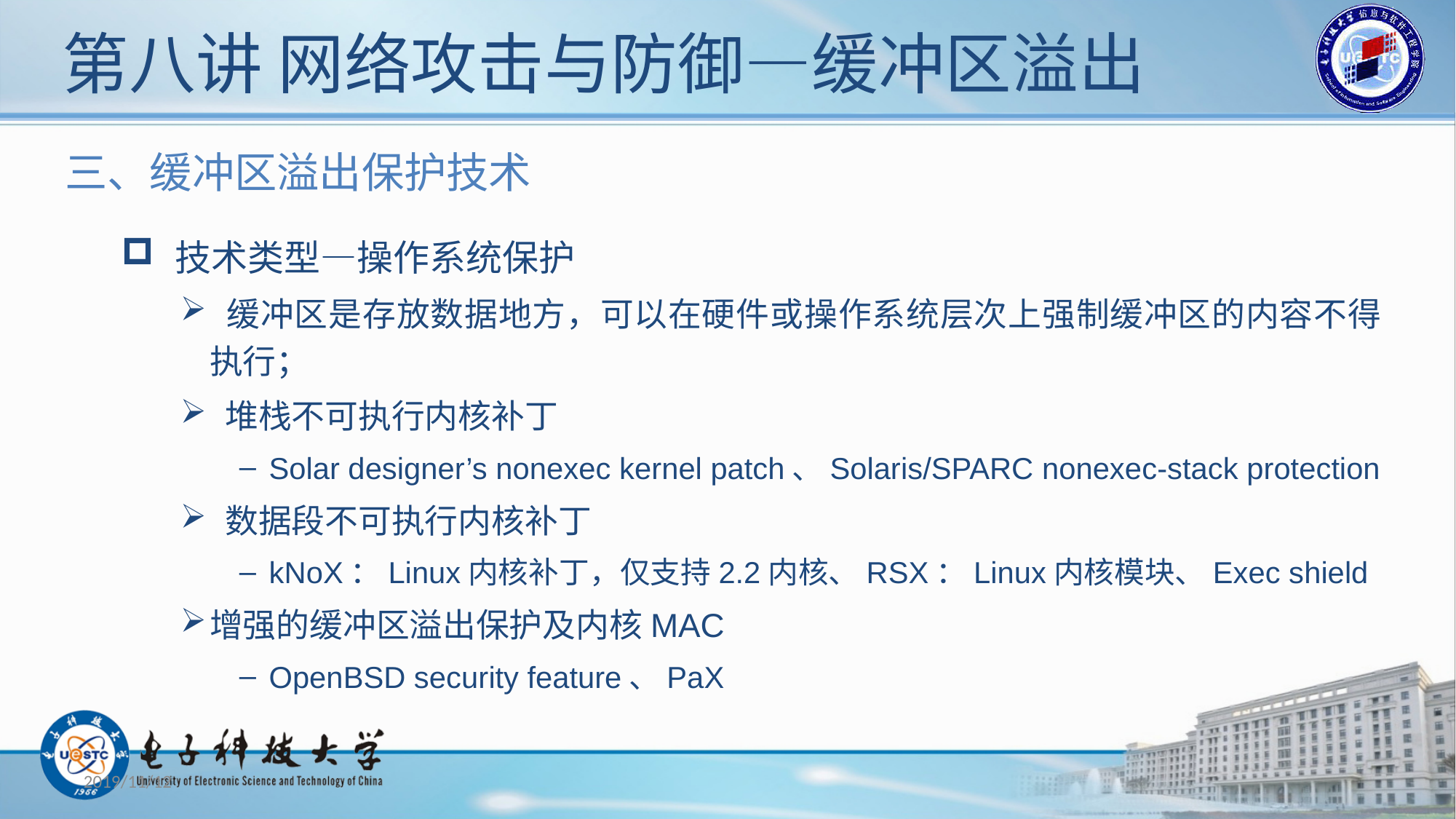

# 第八讲 网络攻击与防御—缓冲区溢出
三、缓冲区溢出保护技术
 技术类型—操作系统保护
 缓冲区是存放数据地方，可以在硬件或操作系统层次上强制缓冲区的内容不得执行；
 堆栈不可执行内核补丁
Solar designer’s nonexec kernel patch、Solaris/SPARC nonexec-stack protection
 数据段不可执行内核补丁
kNoX：Linux内核补丁，仅支持2.2内核、RSX：Linux内核模块、Exec shield
增强的缓冲区溢出保护及内核MAC
OpenBSD security feature、PaX
2019/11/12